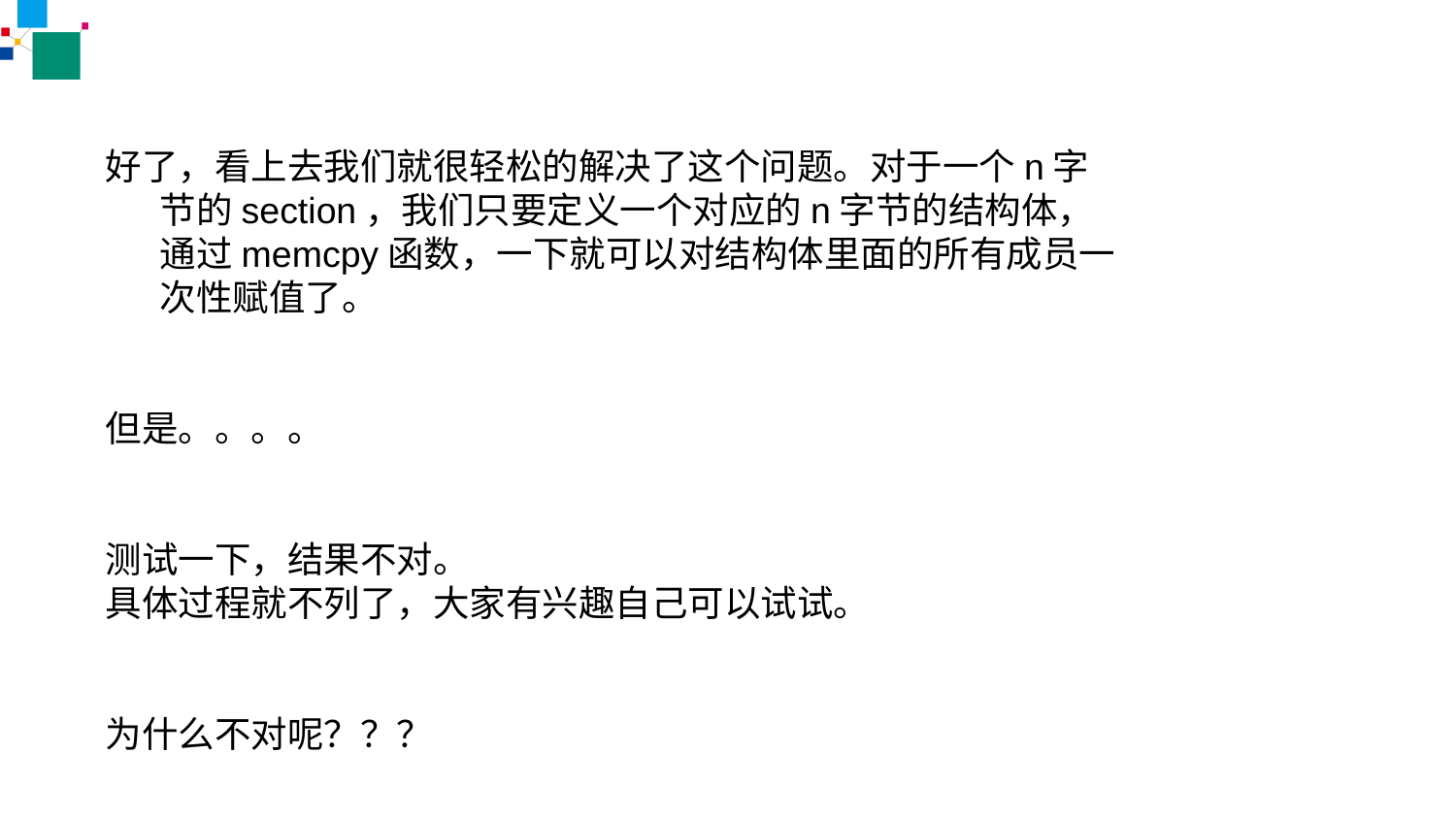

好了，看上去我们就很轻松的解决了这个问题。对于一个n字节的section，我们只要定义一个对应的n字节的结构体，通过memcpy函数，一下就可以对结构体里面的所有成员一次性赋值了。

但是。。。。

测试一下，结果不对。
具体过程就不列了，大家有兴趣自己可以试试。

为什么不对呢？？？